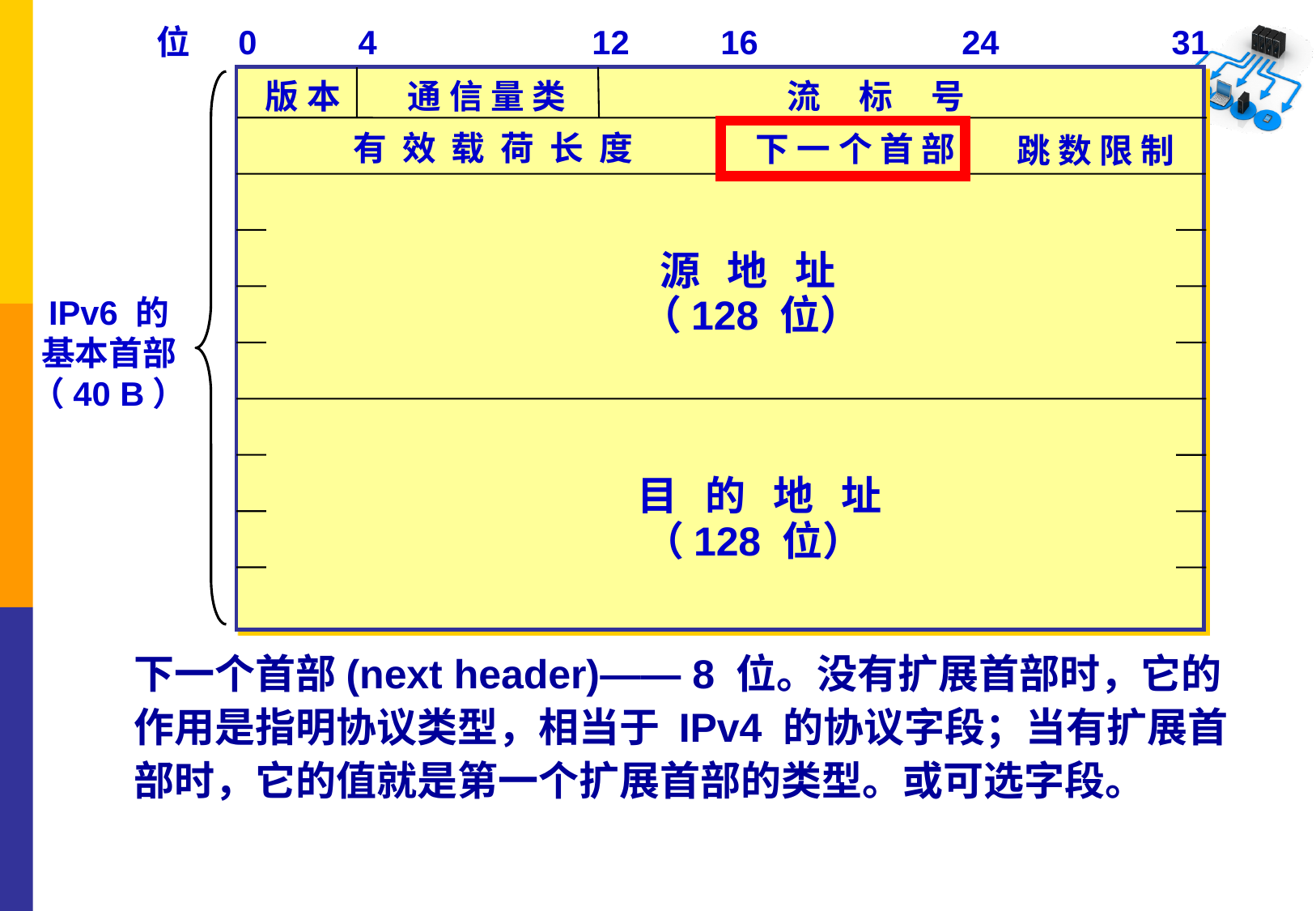

位
0
4
12
16
24
31

版 本
通 信 量 类
流     标     号

有  效  载  荷  长  度
下 一 个 首 部
跳 数 限 制

源   地   址
（128 位）
IPv6 的
基本首部
（40 B）

目   的   地   址
（128 位）

下一个首部(next header)—— 8 位。没有扩展首部时，它的作用是指明协议类型，相当于 IPv4 的协议字段；当有扩展首部时，它的值就是第一个扩展首部的类型。或可选字段。